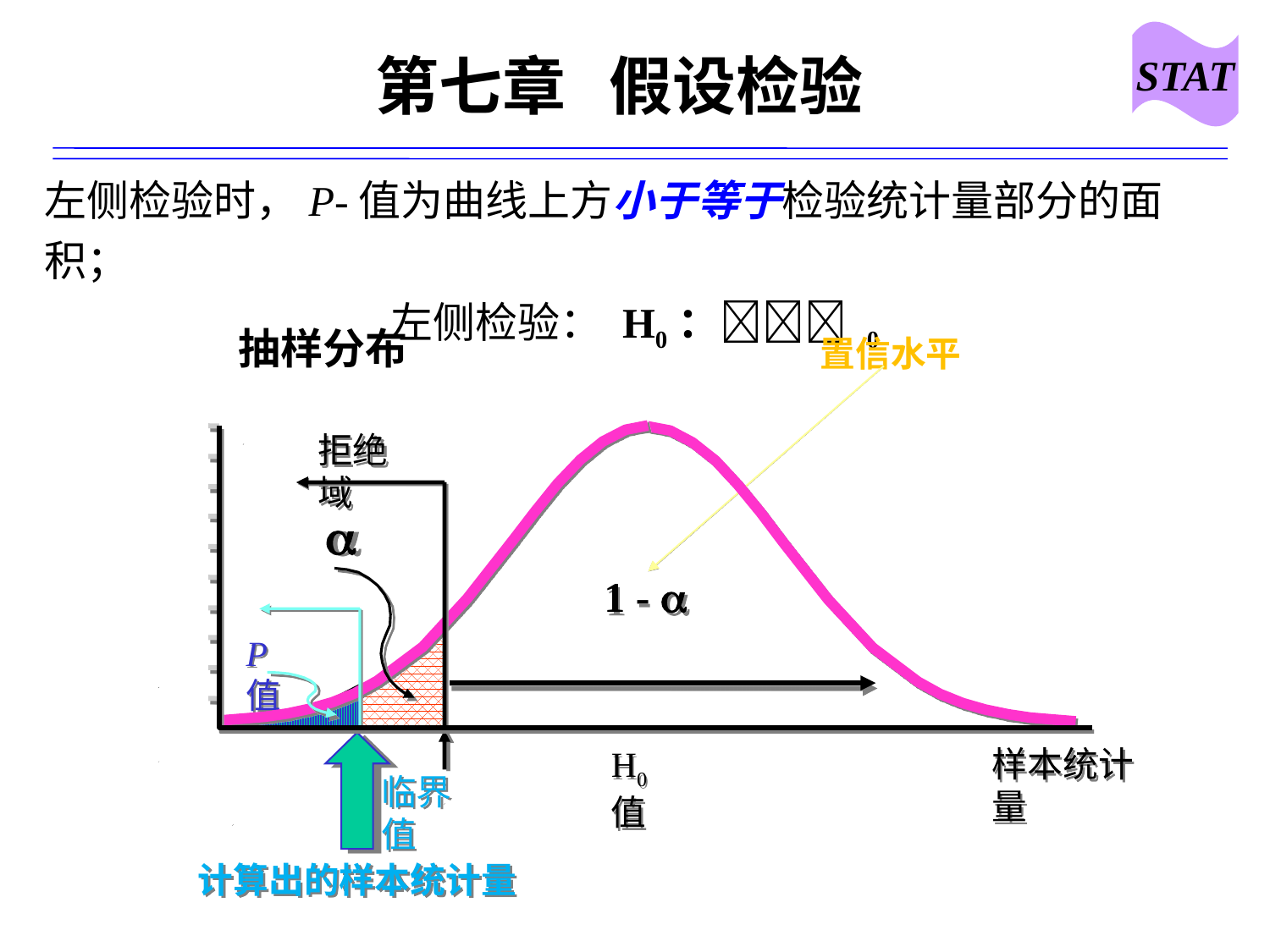

STAT
# 第七章   假设检验

左侧检验时，P-值为曲线上方小于等于检验统计量部分的面积；
左侧检验： H0：μ≥μ 0

抽样分布
置信水平

拒绝域

α
1 - α

P 值

H0值
样本统计量
临界值
计算出的样本统计量